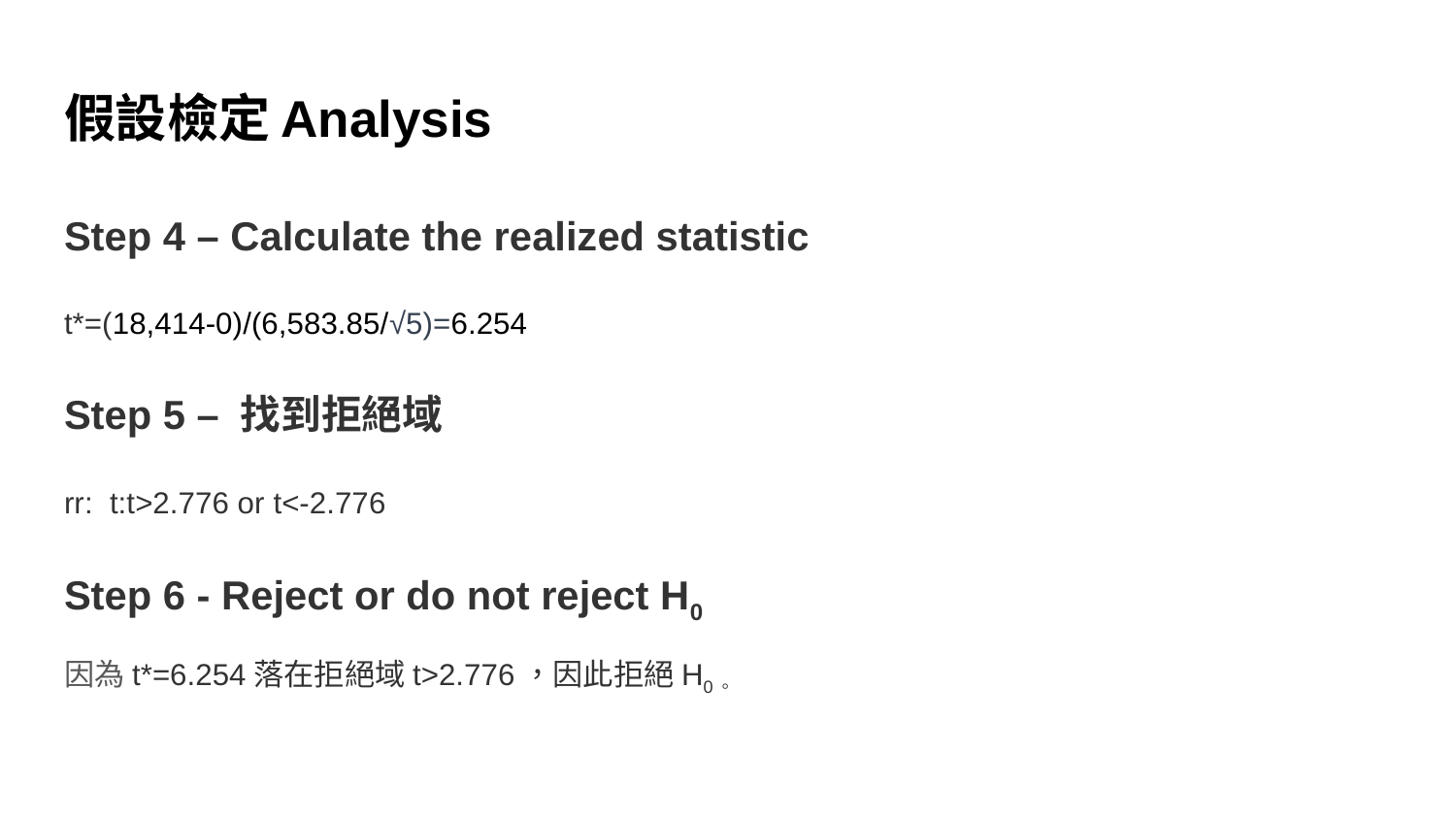

# 假設檢定Analysis
Step 4 – Calculate the realized statistic
t*=(18,414-0)/(6,583.85/√5)=6.254
Step 5 – 找到拒絕域
rr:  t:t>2.776 or t<-2.776
Step 6 - Reject or do not reject H0
因為t*=6.254落在拒絕域t>2.776，因此拒絕H0。